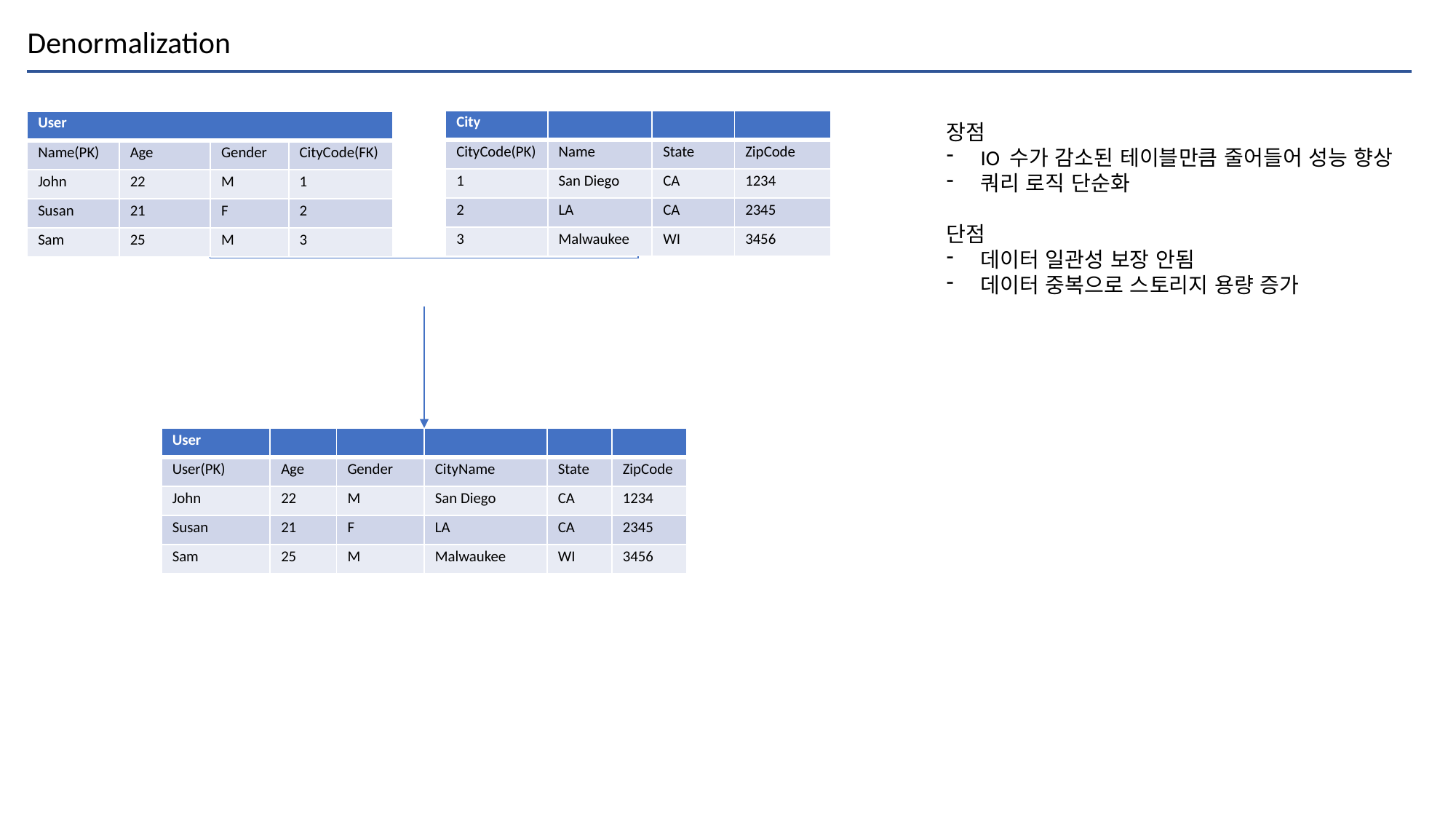

Denormalization
| City |  |  |  |
| --- | --- | --- | --- |
| CityCode(PK) | Name | State | ZipCode |
| 1 | San Diego | CA | 1234 |
| 2 | LA | CA | 2345 |
| 3 | Malwaukee | WI | 3456 |
| User |  |  |  |
| --- | --- | --- | --- |
| Name(PK) | Age | Gender | CityCode(FK) |
| John | 22 | M | 1 |
| Susan | 21 | F | 2 |
| Sam | 25 | M | 3 |
장점
IO 수가 감소된 테이블만큼 줄어들어 성능 향상
쿼리 로직 단순화

단점
데이터 일관성 보장 안됨
데이터 중복으로 스토리지 용량 증가
| User |  |  |  |  |  |
| --- | --- | --- | --- | --- | --- |
| User(PK) | Age | Gender | CityName | State | ZipCode |
| John | 22 | M | San Diego | CA | 1234 |
| Susan | 21 | F | LA | CA | 2345 |
| Sam | 25 | M | Malwaukee | WI | 3456 |